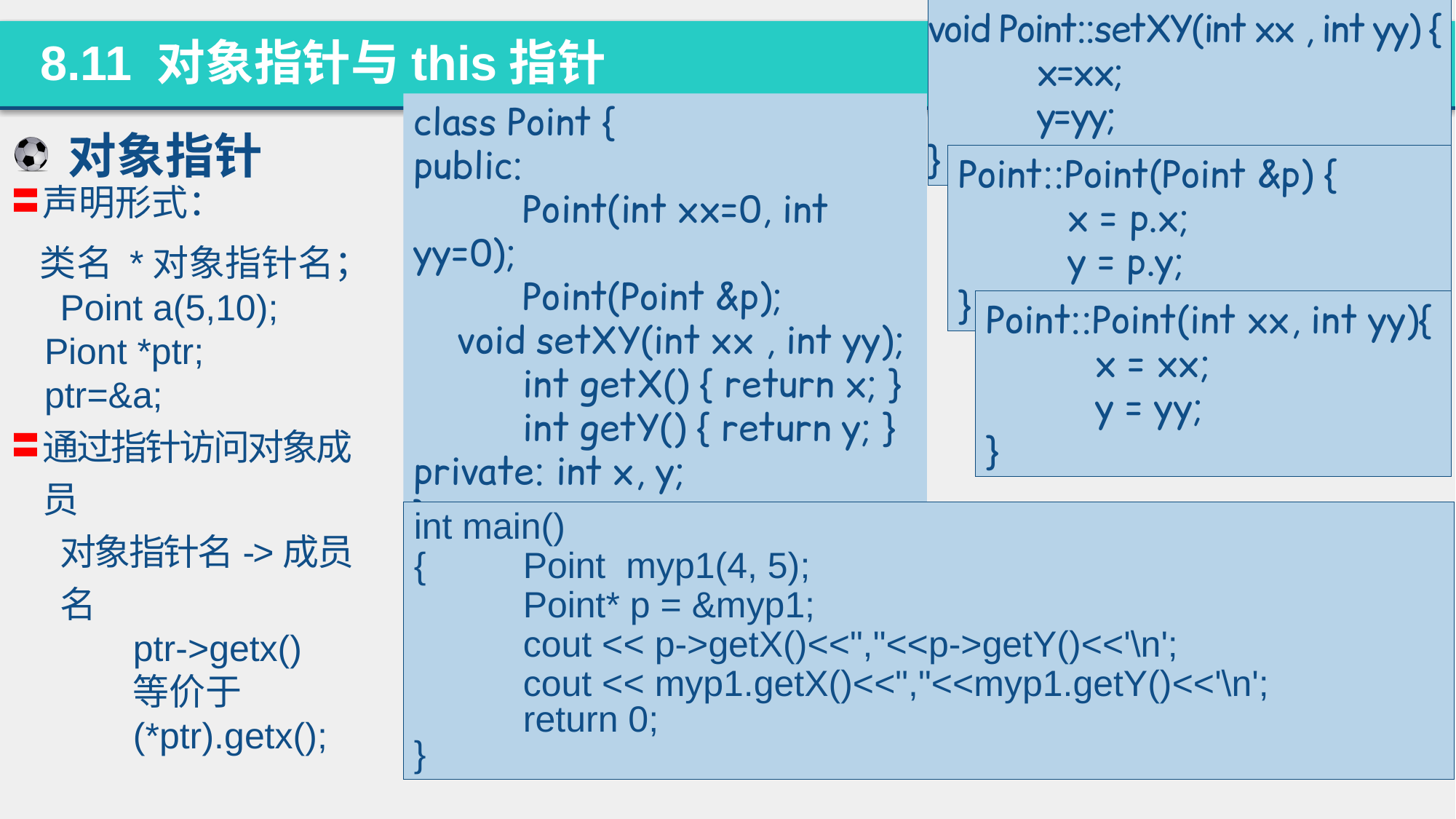

void Point::setXY(int xx , int yy) {
	x=xx;
	y=yy;
}

8.11 对象指针与this指针
对象指针
class Point {
public:
	Point(int xx=0, int yy=0);
	Point(Point &p);
    void setXY(int xx , int yy);
	int getX() { return x; }
	int getY() { return y; }
private: int x, y;
};
Point::Point(Point &p) {
	x = p.x;
	y = p.y;
}
声明形式：
  类名 *对象指针名；
Point a(5,10);
  Piont *ptr;
  ptr=&a;
通过指针访问对象成员
对象指针名->成员名
	ptr->getx()
	等价于
 	(*ptr).getx();
Point::Point(int xx, int yy){
	x = xx;
	y = yy;
}
int main()
{	Point  myp1(4, 5);
	Point* p = &myp1;
	cout << p->getX()<<","<<p->getY()<<'\n';
	cout << myp1.getX()<<","<<myp1.getY()<<'\n';
	return 0;
}